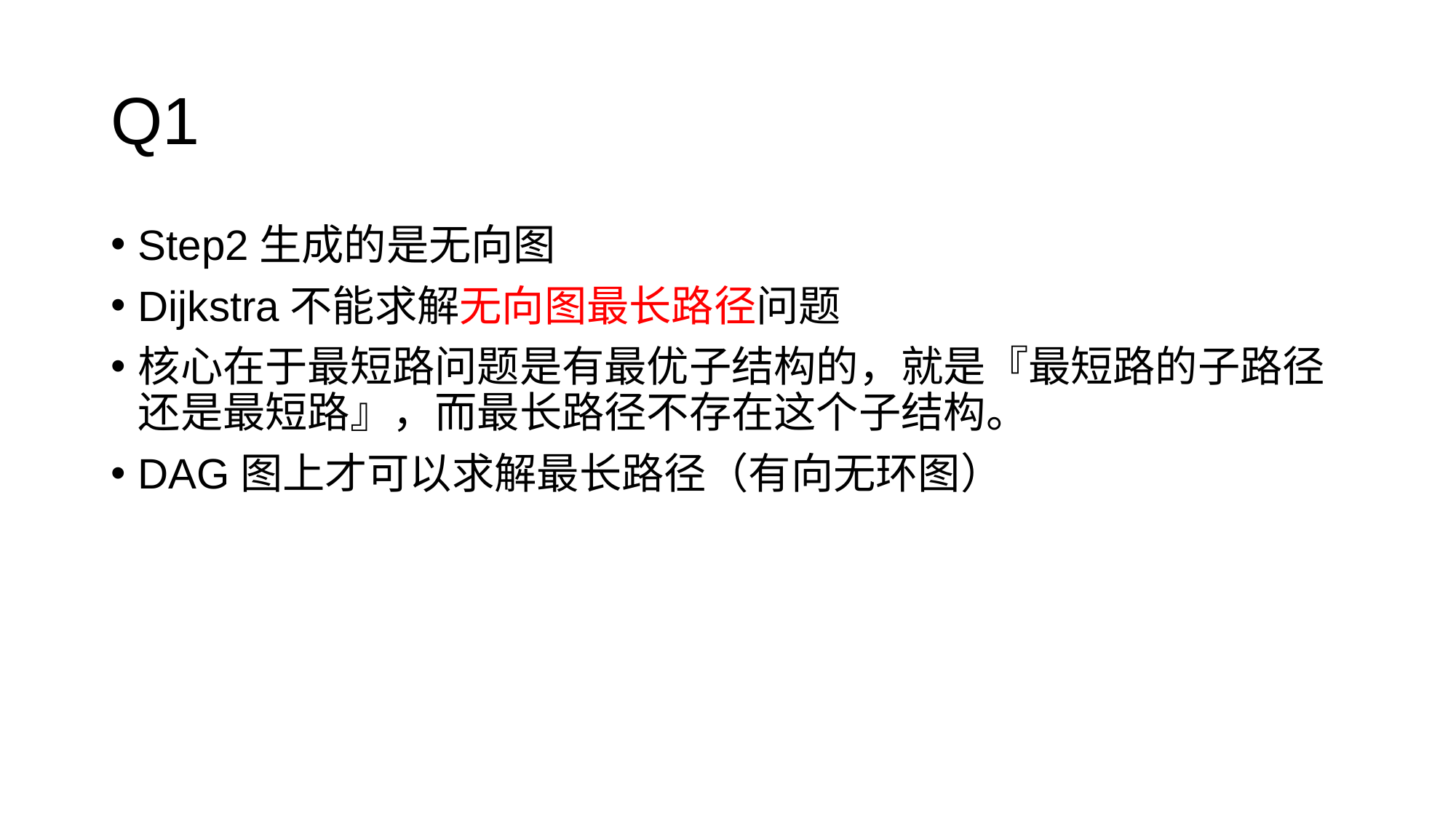

# Q1
Step2生成的是无向图
Dijkstra不能求解无向图最长路径问题
核心在于最短路问题是有最优子结构的，就是『最短路的子路径还是最短路』，而最长路径不存在这个子结构。
DAG图上才可以求解最长路径（有向无环图）